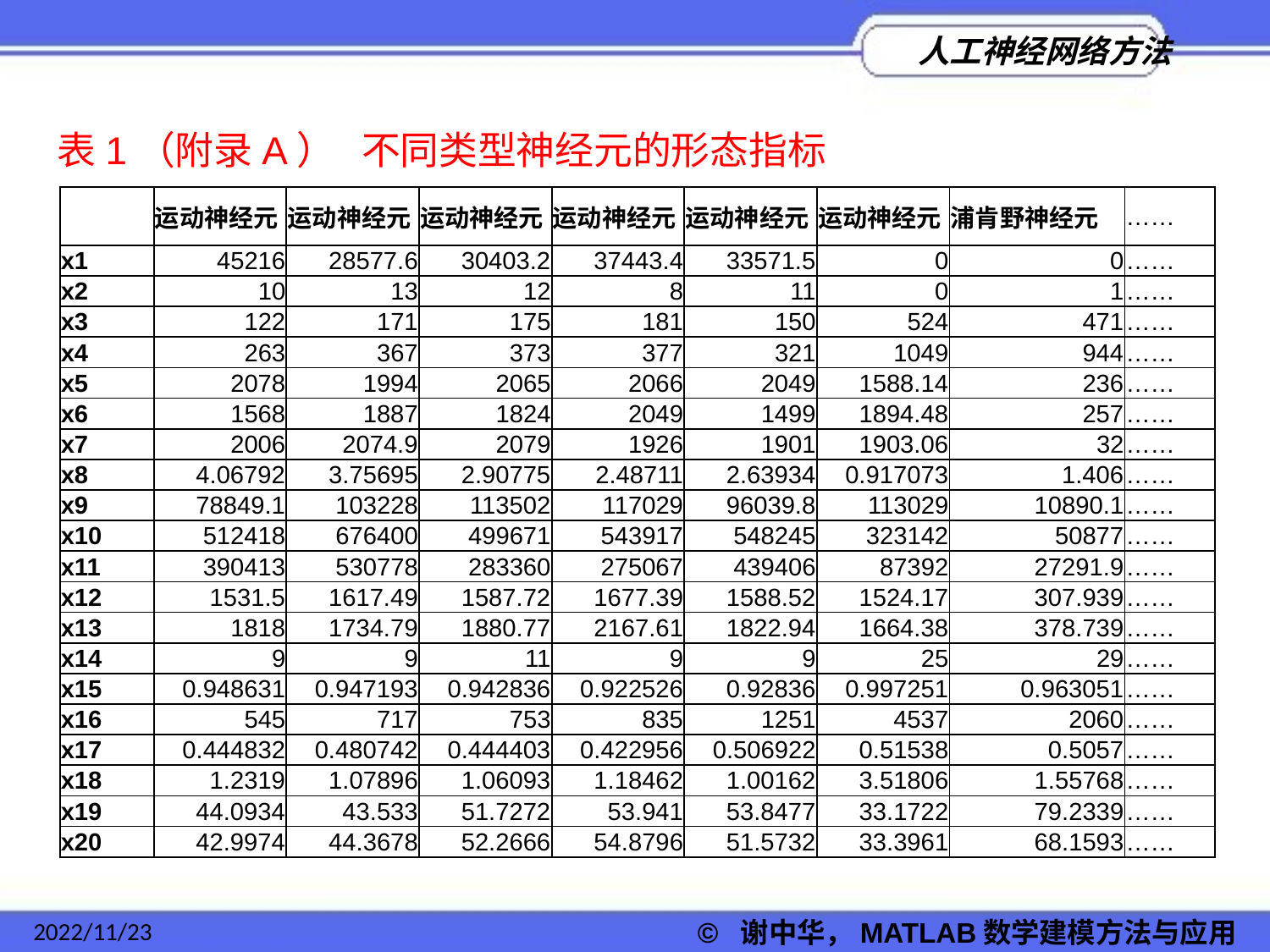

表1（附录A）   不同类型神经元的形态指标
|  | 运动神经元 | 运动神经元 | 运动神经元 | 运动神经元 | 运动神经元 | 运动神经元 | 浦肯野神经元 | …… |
| --- | --- | --- | --- | --- | --- | --- | --- | --- |
| x1 | 45216 | 28577.6 | 30403.2 | 37443.4 | 33571.5 | 0 | 0 | …… |
| x2 | 10 | 13 | 12 | 8 | 11 | 0 | 1 | …… |
| x3 | 122 | 171 | 175 | 181 | 150 | 524 | 471 | …… |
| x4 | 263 | 367 | 373 | 377 | 321 | 1049 | 944 | …… |
| x5 | 2078 | 1994 | 2065 | 2066 | 2049 | 1588.14 | 236 | …… |
| x6 | 1568 | 1887 | 1824 | 2049 | 1499 | 1894.48 | 257 | …… |
| x7 | 2006 | 2074.9 | 2079 | 1926 | 1901 | 1903.06 | 32 | …… |
| x8 | 4.06792 | 3.75695 | 2.90775 | 2.48711 | 2.63934 | 0.917073 | 1.406 | …… |
| x9 | 78849.1 | 103228 | 113502 | 117029 | 96039.8 | 113029 | 10890.1 | …… |
| x10 | 512418 | 676400 | 499671 | 543917 | 548245 | 323142 | 50877 | …… |
| x11 | 390413 | 530778 | 283360 | 275067 | 439406 | 87392 | 27291.9 | …… |
| x12 | 1531.5 | 1617.49 | 1587.72 | 1677.39 | 1588.52 | 1524.17 | 307.939 | …… |
| x13 | 1818 | 1734.79 | 1880.77 | 2167.61 | 1822.94 | 1664.38 | 378.739 | …… |
| x14 | 9 | 9 | 11 | 9 | 9 | 25 | 29 | …… |
| x15 | 0.948631 | 0.947193 | 0.942836 | 0.922526 | 0.92836 | 0.997251 | 0.963051 | …… |
| x16 | 545 | 717 | 753 | 835 | 1251 | 4537 | 2060 | …… |
| x17 | 0.444832 | 0.480742 | 0.444403 | 0.422956 | 0.506922 | 0.51538 | 0.5057 | …… |
| x18 | 1.2319 | 1.07896 | 1.06093 | 1.18462 | 1.00162 | 3.51806 | 1.55768 | …… |
| x19 | 44.0934 | 43.533 | 51.7272 | 53.941 | 53.8477 | 33.1722 | 79.2339 | …… |
| x20 | 42.9974 | 44.3678 | 52.2666 | 54.8796 | 51.5732 | 33.3961 | 68.1593 | …… |
2022/11/23
©  谢中华，MATLAB数学建模方法与应用